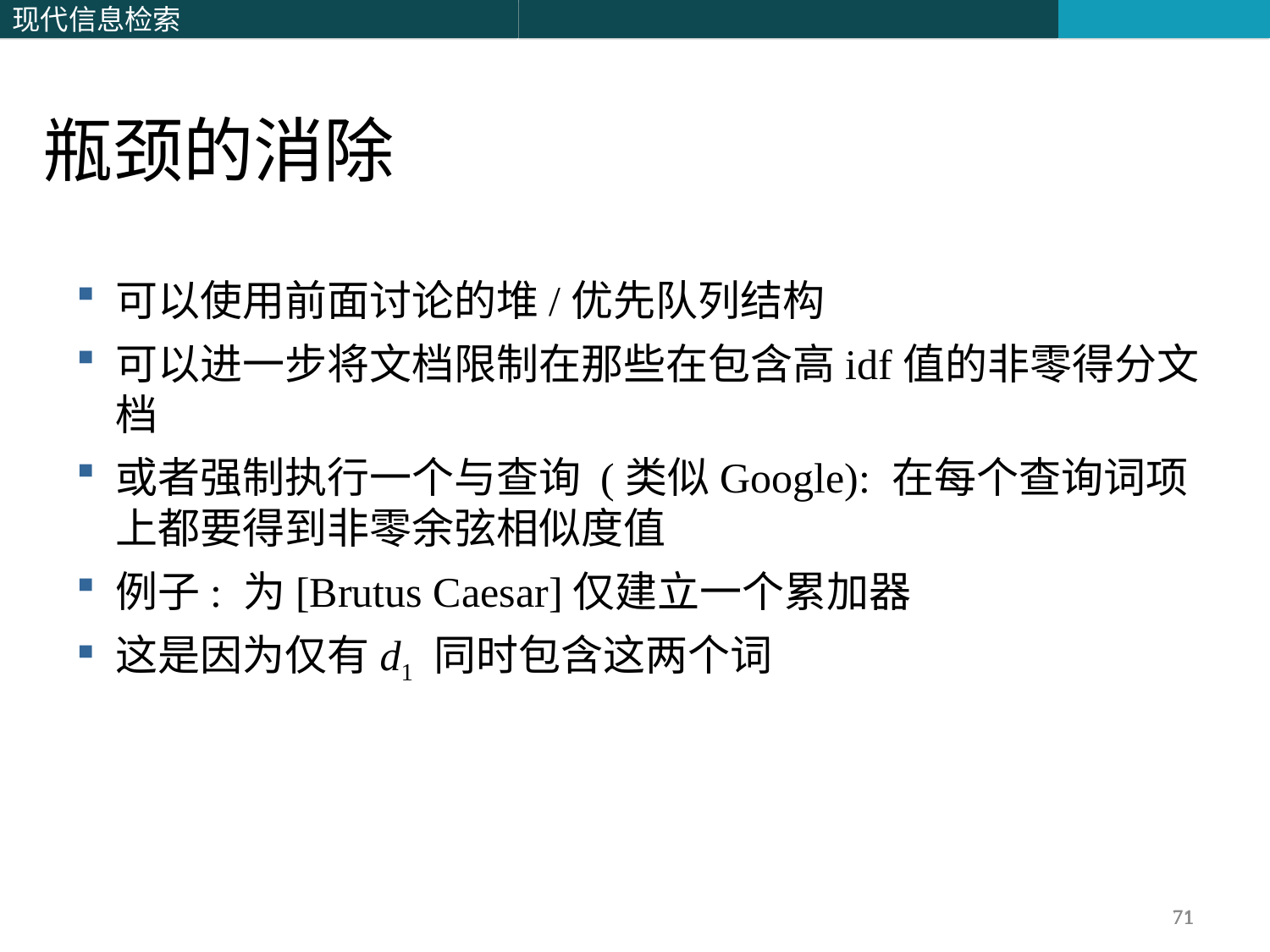

瓶颈的消除
可以使用前面讨论的堆/优先队列结构
可以进一步将文档限制在那些在包含高idf值的非零得分文档
或者强制执行一个与查询 (类似Google): 在每个查询词项上都要得到非零余弦相似度值
例子: 为[Brutus Caesar]仅建立一个累加器
这是因为仅有d1 同时包含这两个词

71
71